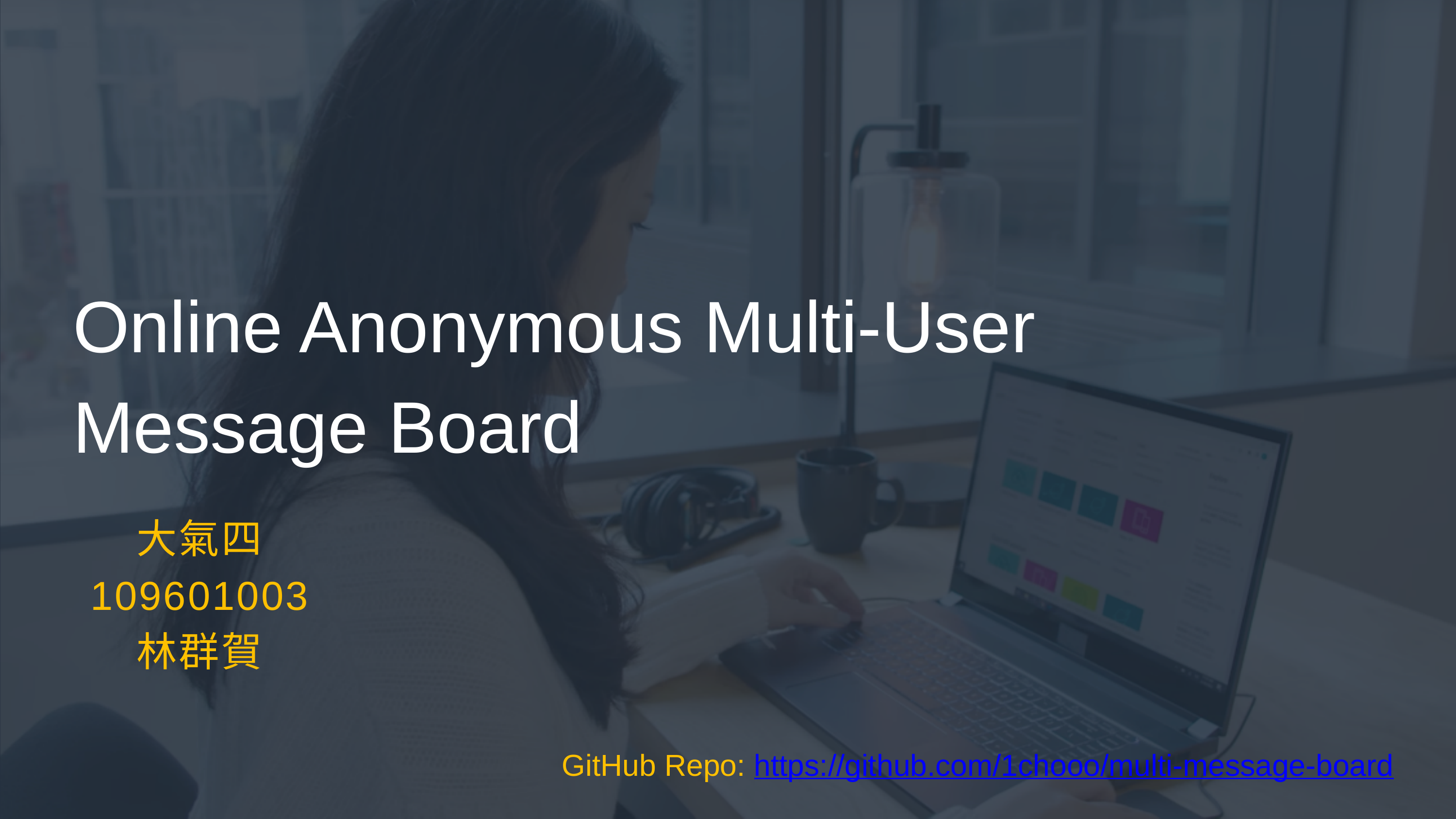

Online Anonymous Multi-User Message Board
大氣四
109601003
林群賀
GitHub Repo: https://github.com/1chooo/multi-message-board